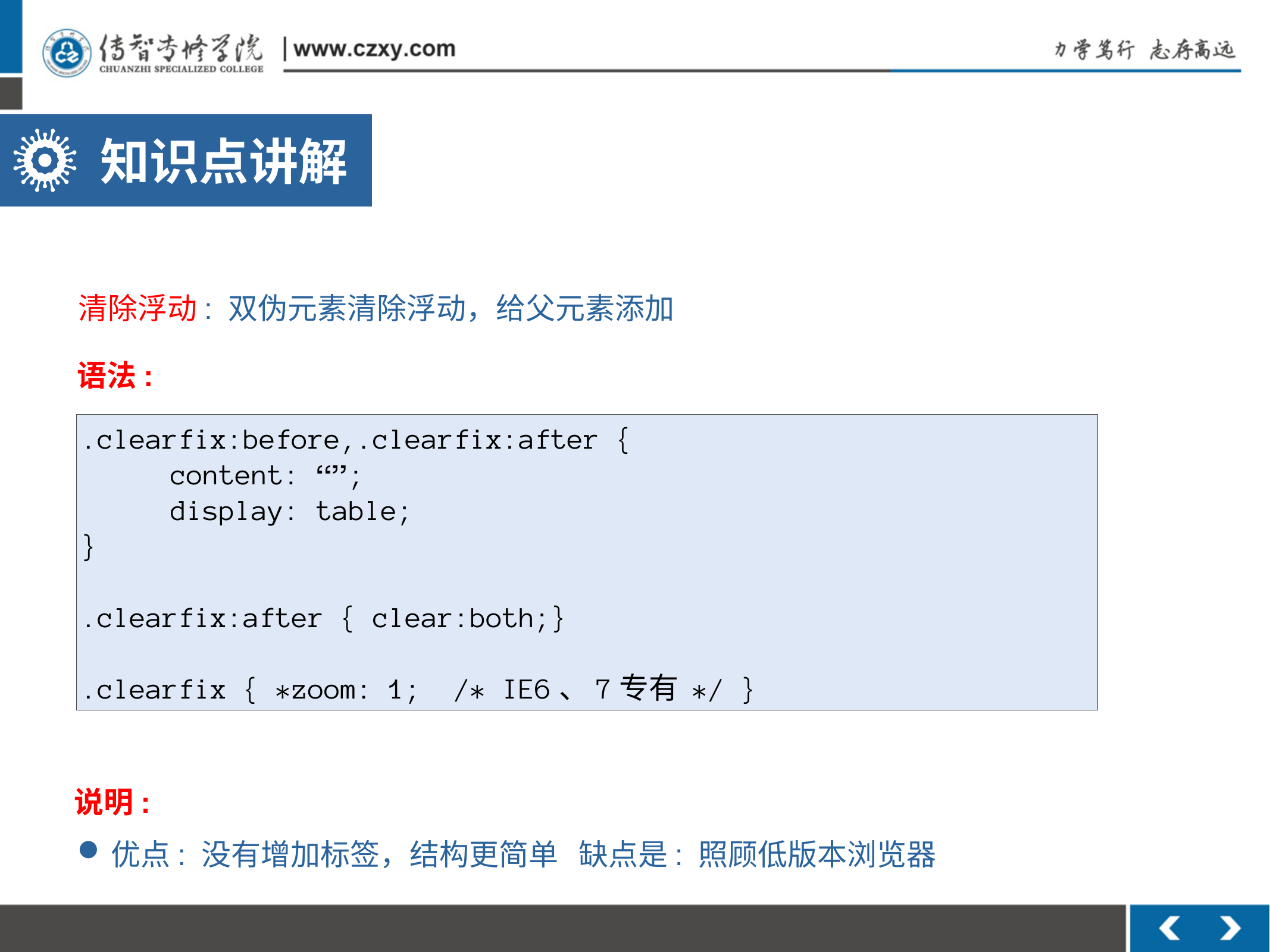

知识点讲解
清除浮动: 双伪元素清除浮动，给父元素添加
语法:
.clearfix:before,.clearfix:after {
	content: “”;
	display: table;
}

.clearfix:after { clear:both;}

.clearfix { *zoom: 1;  /* IE6、7专有 */ }
说明:
优点: 没有增加标签，结构更简单   缺点是: 照顾低版本浏览器